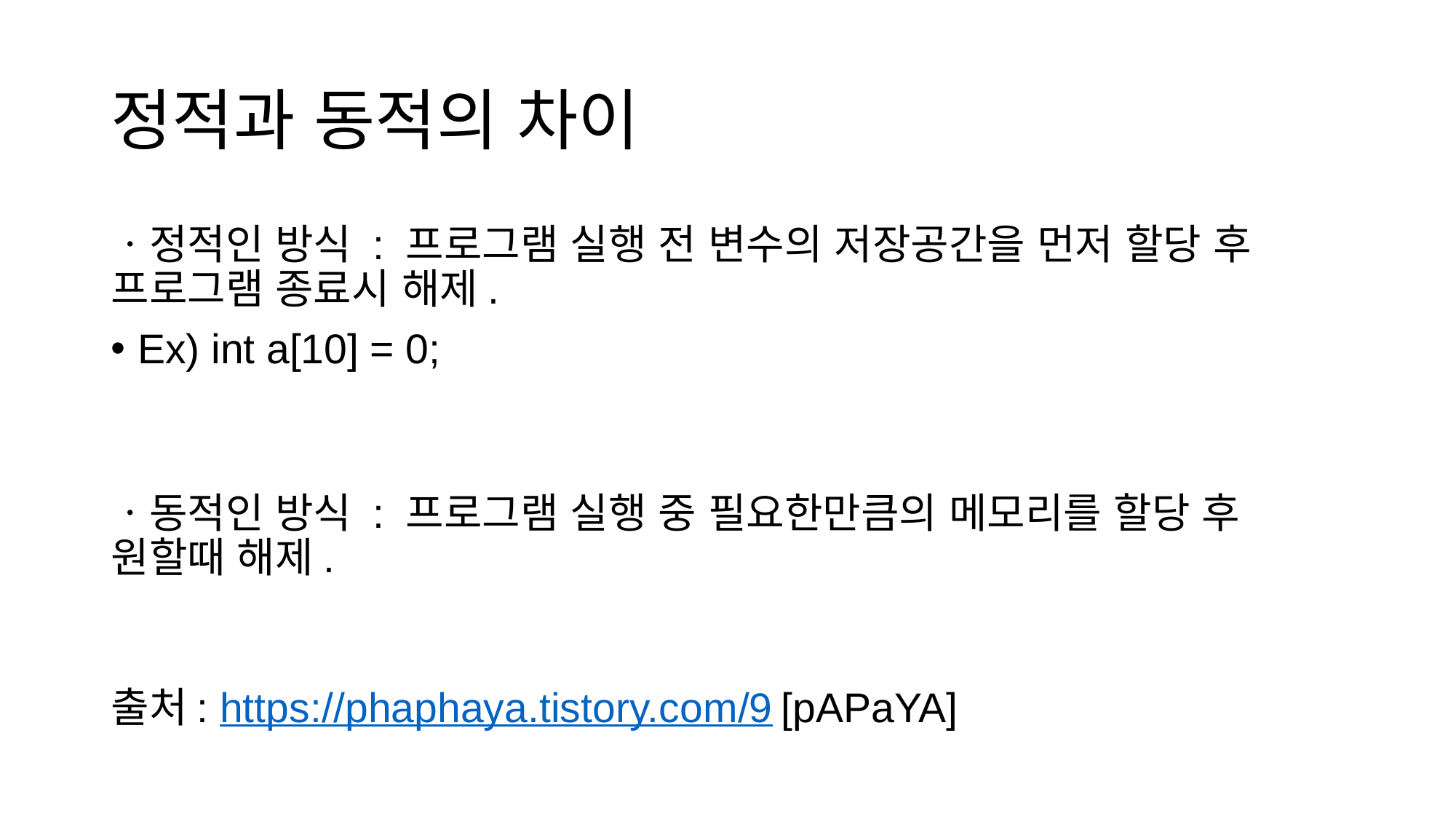

# 정적과 동적의 차이
ㆍ정적인 방식 : 프로그램 실행 전 변수의 저장공간을 먼저 할당 후 프로그램 종료시 해제.
Ex) int a[10] = 0;

ㆍ동적인 방식 : 프로그램 실행 중 필요한만큼의 메모리를 할당 후 원할때 해제.
출처: https://phaphaya.tistory.com/9 [pAPaYA]